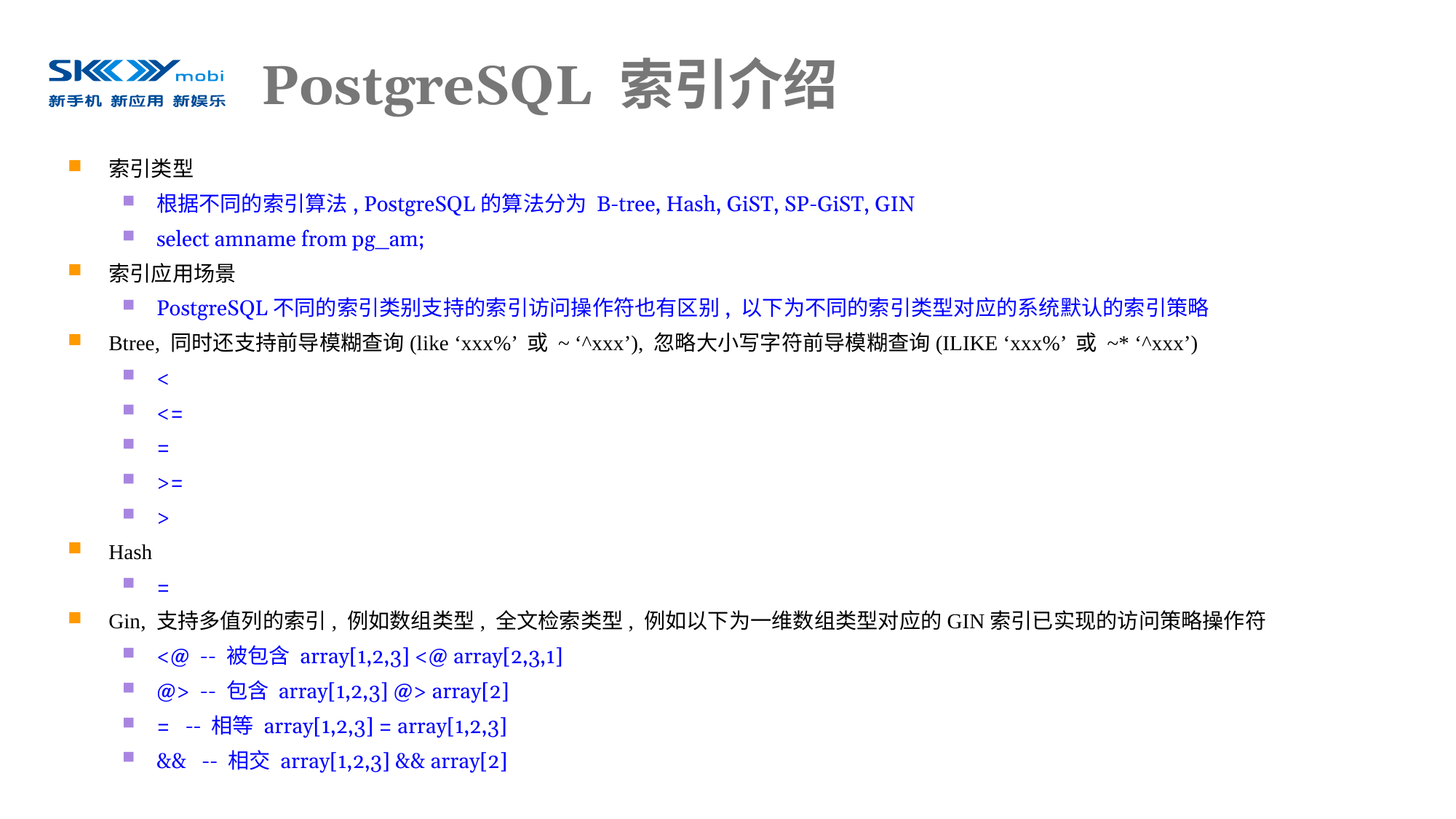

# PostgreSQL 索引介绍
索引类型
根据不同的索引算法, PostgreSQL的算法分为 B-tree, Hash, GiST, SP-GiST, GIN
select amname from pg_am;
索引应用场景
PostgreSQL不同的索引类别支持的索引访问操作符也有区别, 以下为不同的索引类型对应的系统默认的索引策略
Btree, 同时还支持前导模糊查询(like ‘xxx%’ 或 ~ ‘^xxx’), 忽略大小写字符前导模糊查询(ILIKE ‘xxx%’ 或 ~* ‘^xxx’)
<
<=
=
>=
>
Hash
=
Gin, 支持多值列的索引, 例如数组类型, 全文检索类型, 例如以下为一维数组类型对应的GIN索引已实现的访问策略操作符
<@  -- 被包含 array[1,2,3] <@ array[2,3,1]
@>  -- 包含 array[1,2,3] @> array[2]
=   -- 相等 array[1,2,3] = array[1,2,3]
&&   -- 相交 array[1,2,3] && array[2]